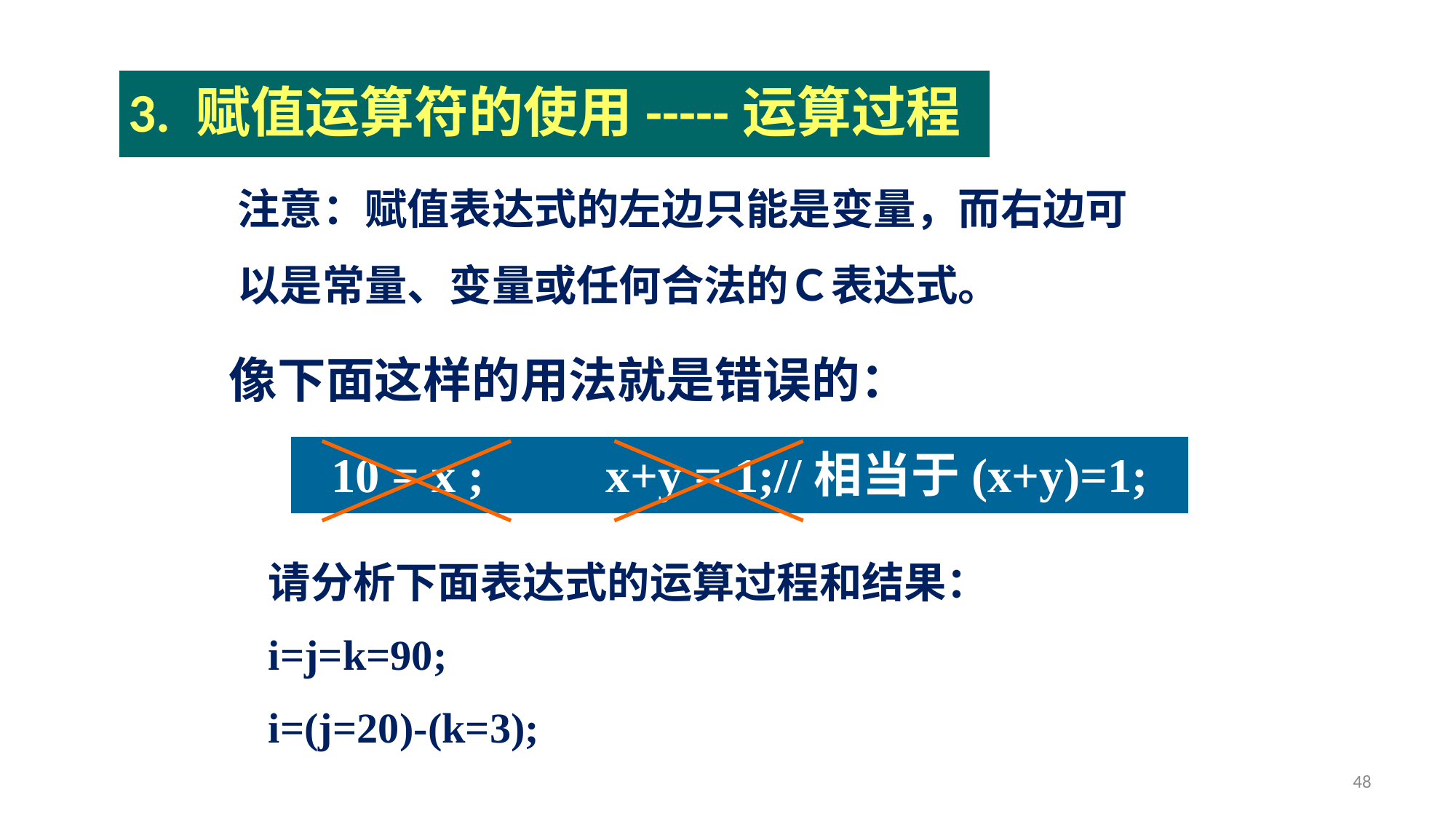

3. 赋值运算符的使用-----运算过程
注意：赋值表达式的左边只能是变量，而右边可以是常量、变量或任何合法的Ｃ表达式。
像下面这样的用法就是错误的：
10 = x ;          x+y = 1;//相当于(x+y)=1;

请分析下面表达式的运算过程和结果：
i=j=k=90;
i=(j=20)-(k=3);
48